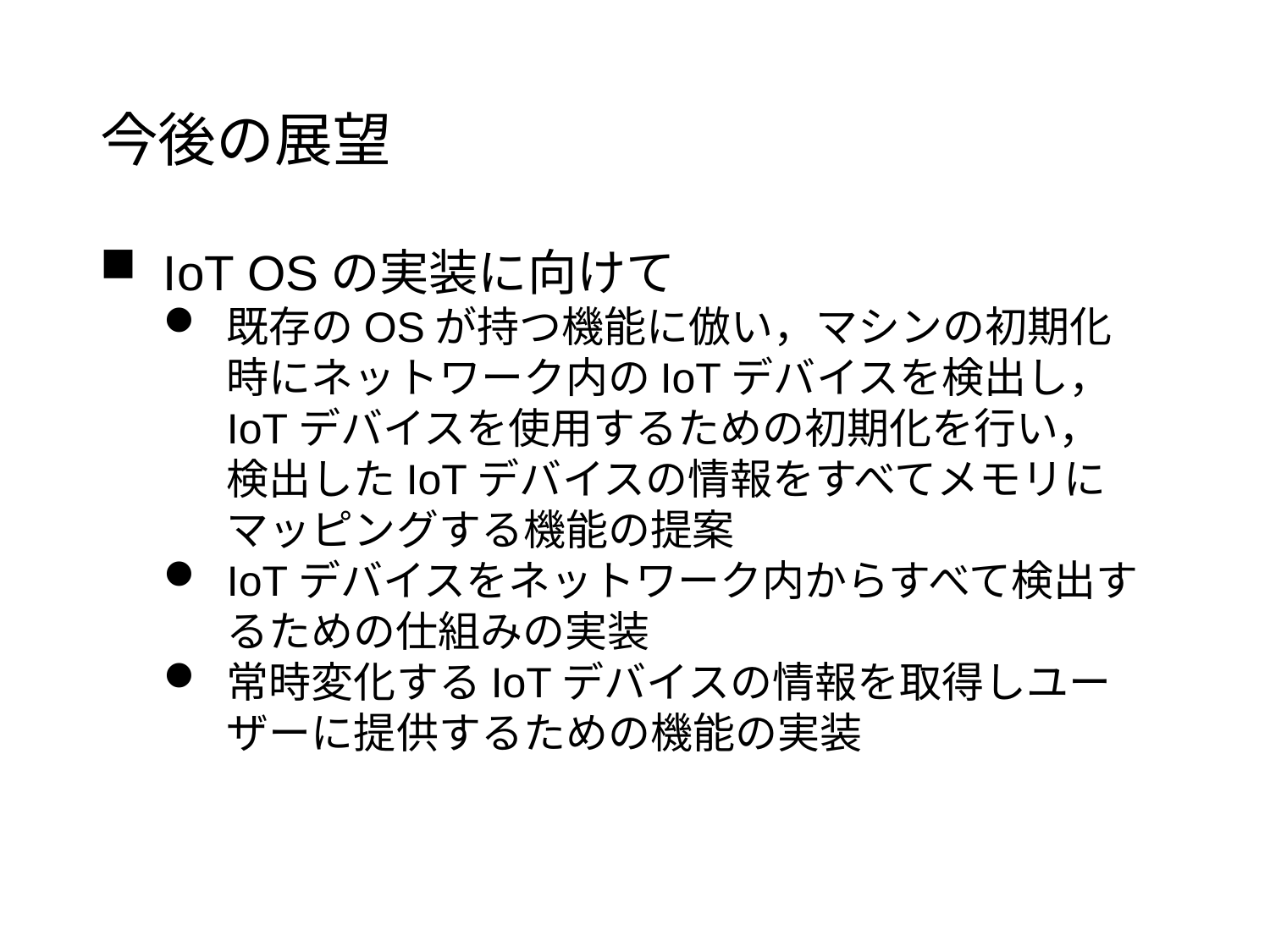

# 今後の展望
IoT OSの実装に向けて
既存のOSが持つ機能に倣い，マシンの初期化時にネットワーク内のIoTデバイスを検出し，
IoTデバイスを使用するための初期化を行い，
検出したIoTデバイスの情報をすべてメモリにマッピングする機能の提案
IoTデバイスをネットワーク内からすべて検出するための仕組みの実装
常時変化するIoTデバイスの情報を取得しユーザーに提供するための機能の実装